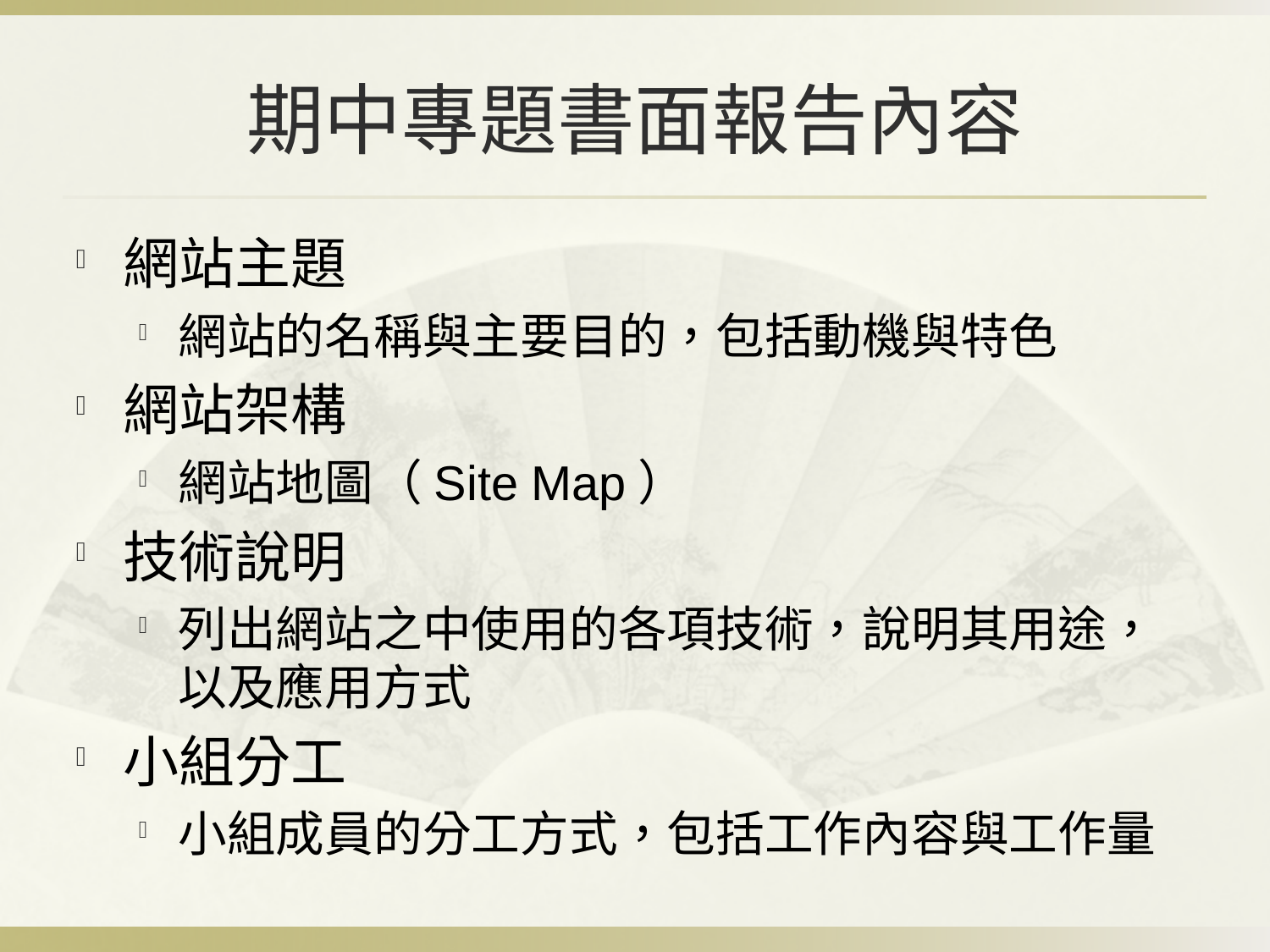

# 期中專題書面報告內容
網站主題
網站的名稱與主要目的，包括動機與特色
網站架構
網站地圖（Site Map）
技術說明
列出網站之中使用的各項技術，說明其用途，以及應用方式
小組分工
小組成員的分工方式，包括工作內容與工作量